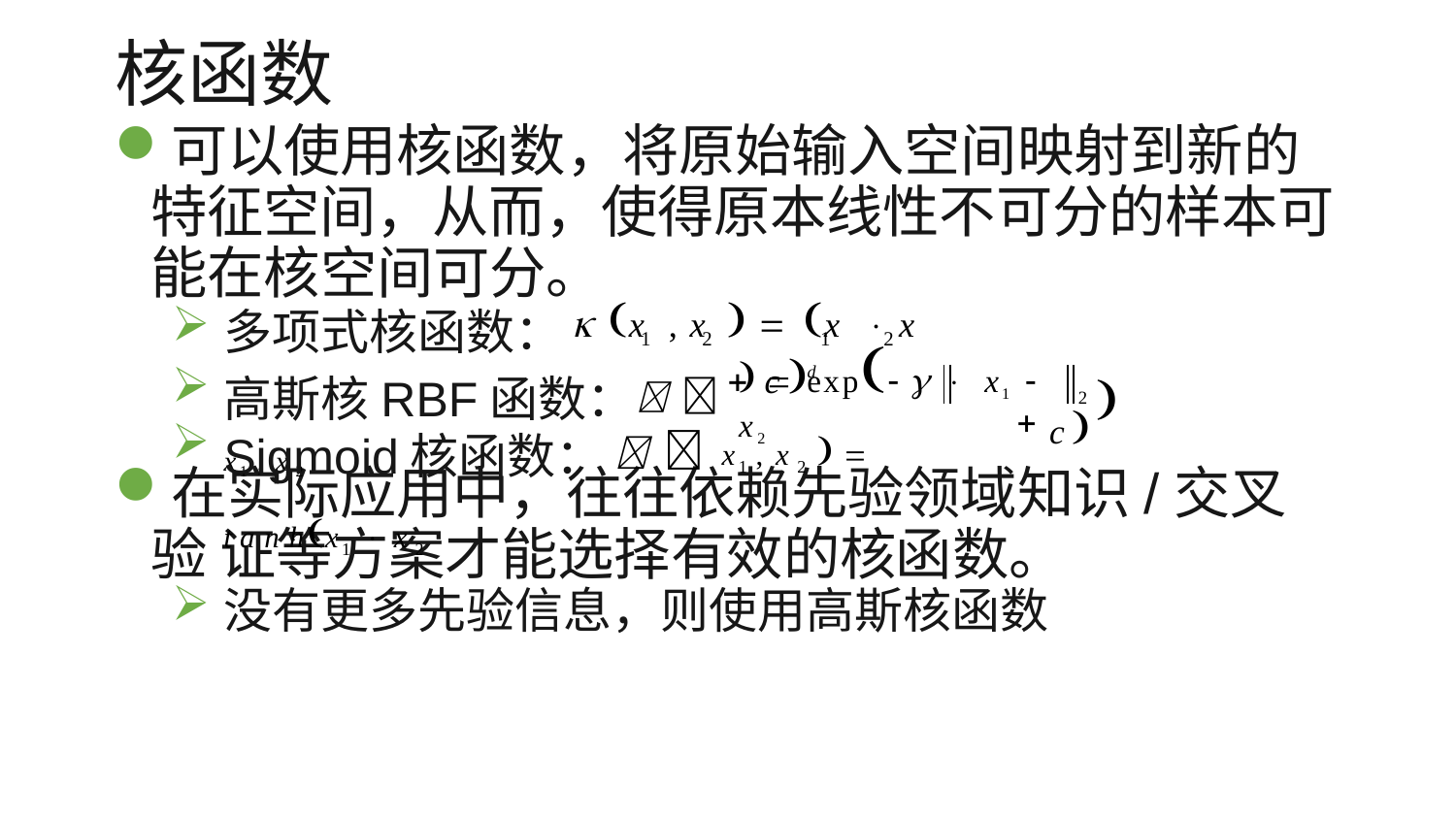

# 核函数
可以使用核函数，将原始输入空间映射到新的 特征空间，从而，使得原本线性不可分的样本可 能在核空间可分。
κ (x  , x	) = (x  ⋅ x	+ c)d
多项式核函数：
2 )
1	2	1
2
) = exp(− γ ⋅ x1 − x2
高斯核RBF函数：κ (x1 , x2

c)
Sigmoid核函数： κ (x1, x2 ) = tanh(x1 ⋅ x2
在实际应用中，往往依赖先验领域知识/交叉验 证等方案才能选择有效的核函数。
没有更多先验信息，则使用高斯核函数